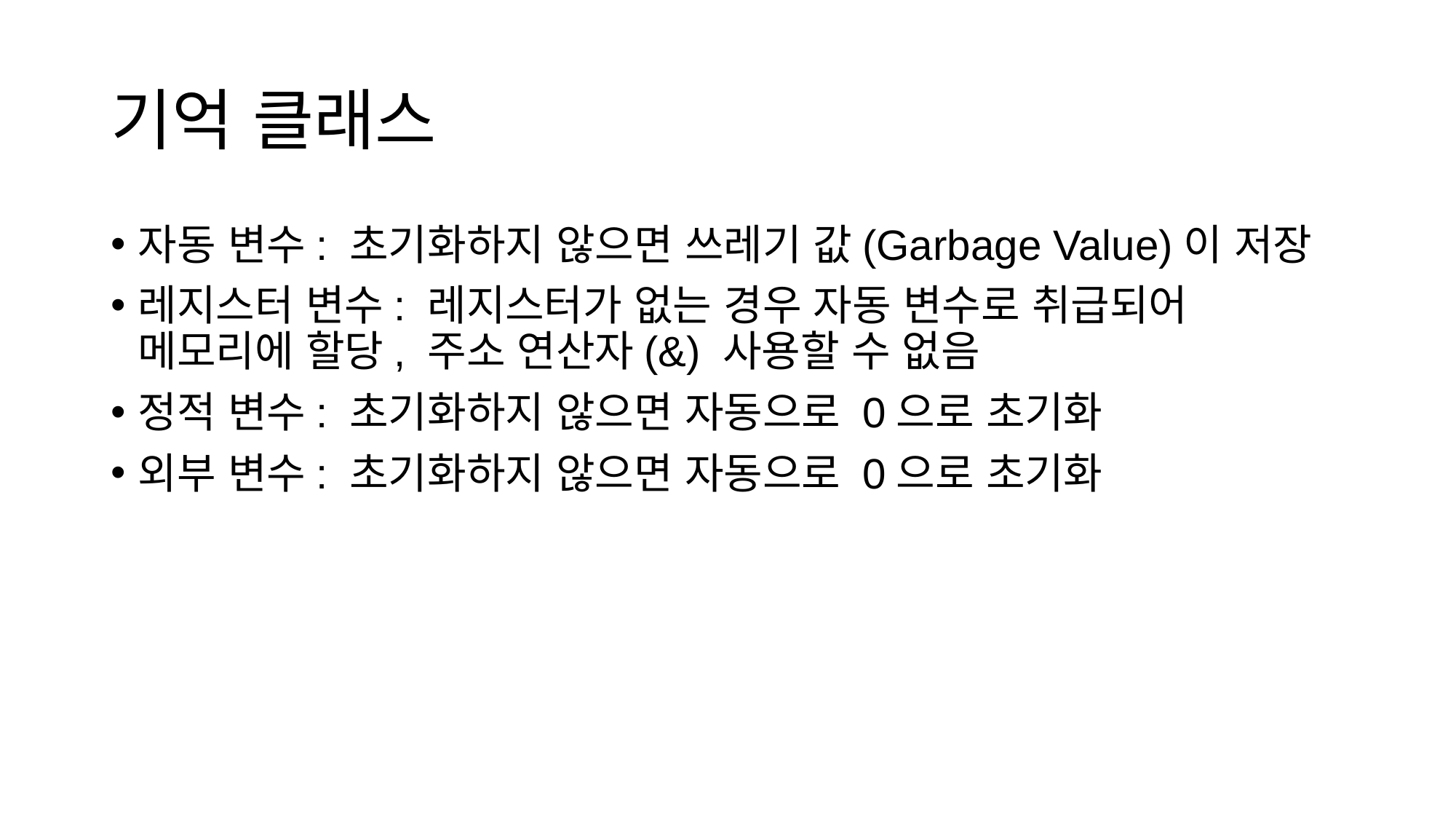

# 기억 클래스
자동 변수: 초기화하지 않으면 쓰레기 값(Garbage Value)이 저장
레지스터 변수: 레지스터가 없는 경우 자동 변수로 취급되어 메모리에 할당, 주소 연산자(&) 사용할 수 없음
정적 변수: 초기화하지 않으면 자동으로 0으로 초기화
외부 변수: 초기화하지 않으면 자동으로 0으로 초기화